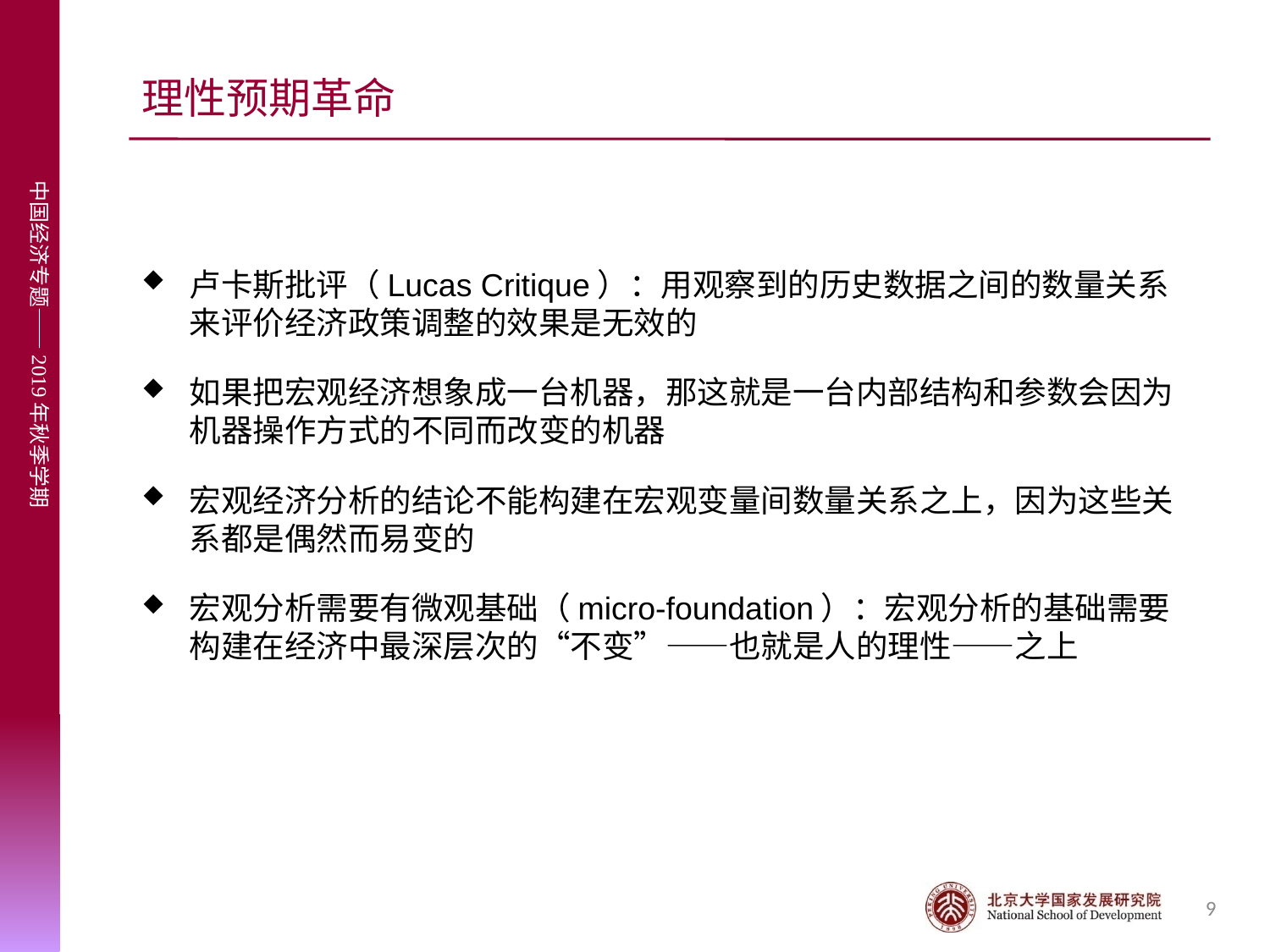

# 理性预期革命

卢卡斯批评（Lucas Critique）：用观察到的历史数据之间的数量关系来评价经济政策调整的效果是无效的
如果把宏观经济想象成一台机器，那这就是一台内部结构和参数会因为机器操作方式的不同而改变的机器
宏观经济分析的结论不能构建在宏观变量间数量关系之上，因为这些关系都是偶然而易变的
宏观分析需要有微观基础（micro-foundation）：宏观分析的基础需要构建在经济中最深层次的“不变”——也就是人的理性——之上

9